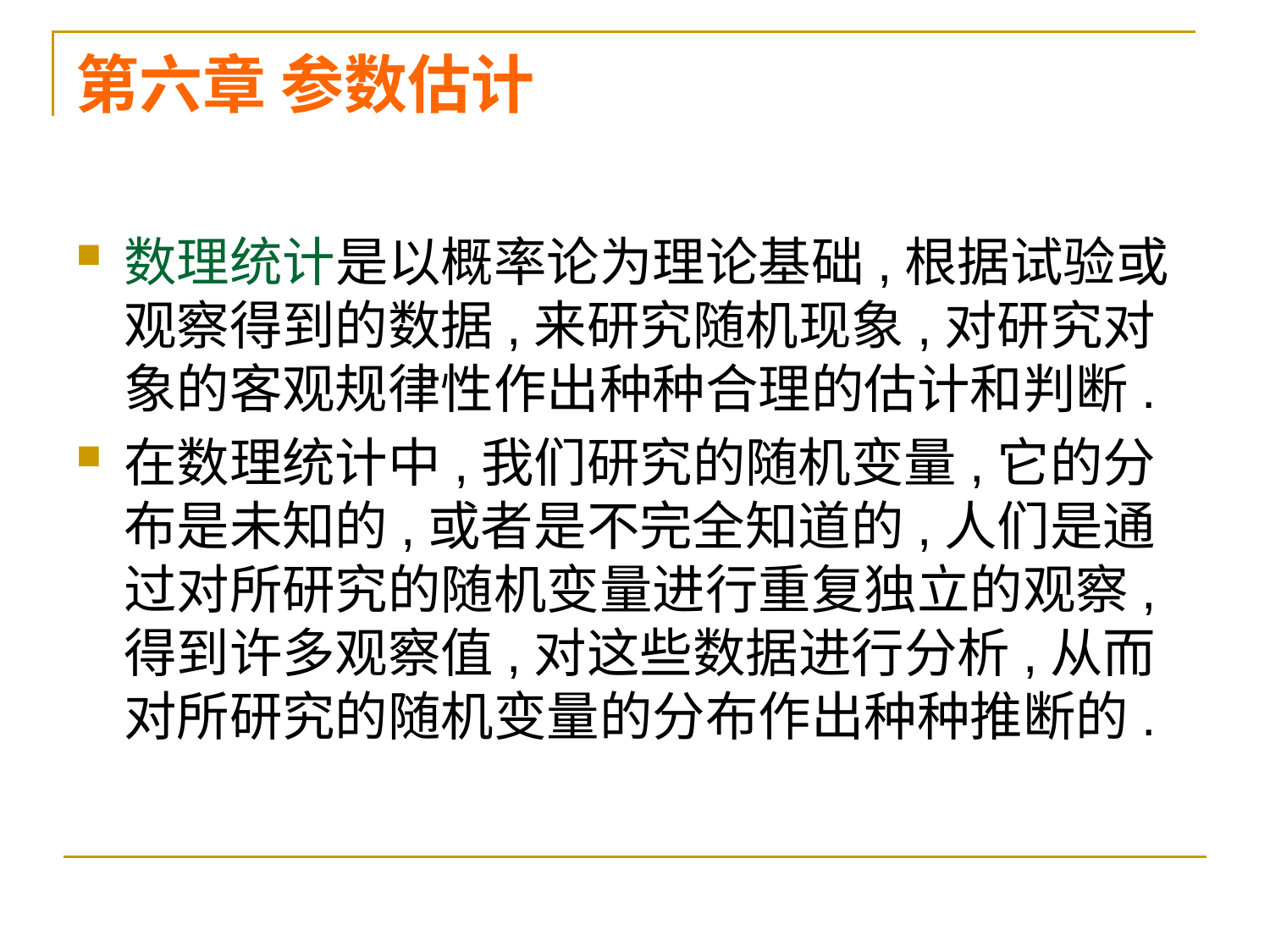

# 第六章 参数估计
数理统计是以概率论为理论基础,根据试验或观察得到的数据,来研究随机现象,对研究对象的客观规律性作出种种合理的估计和判断.
在数理统计中,我们研究的随机变量,它的分布是未知的,或者是不完全知道的,人们是通过对所研究的随机变量进行重复独立的观察,得到许多观察值,对这些数据进行分析,从而对所研究的随机变量的分布作出种种推断的.